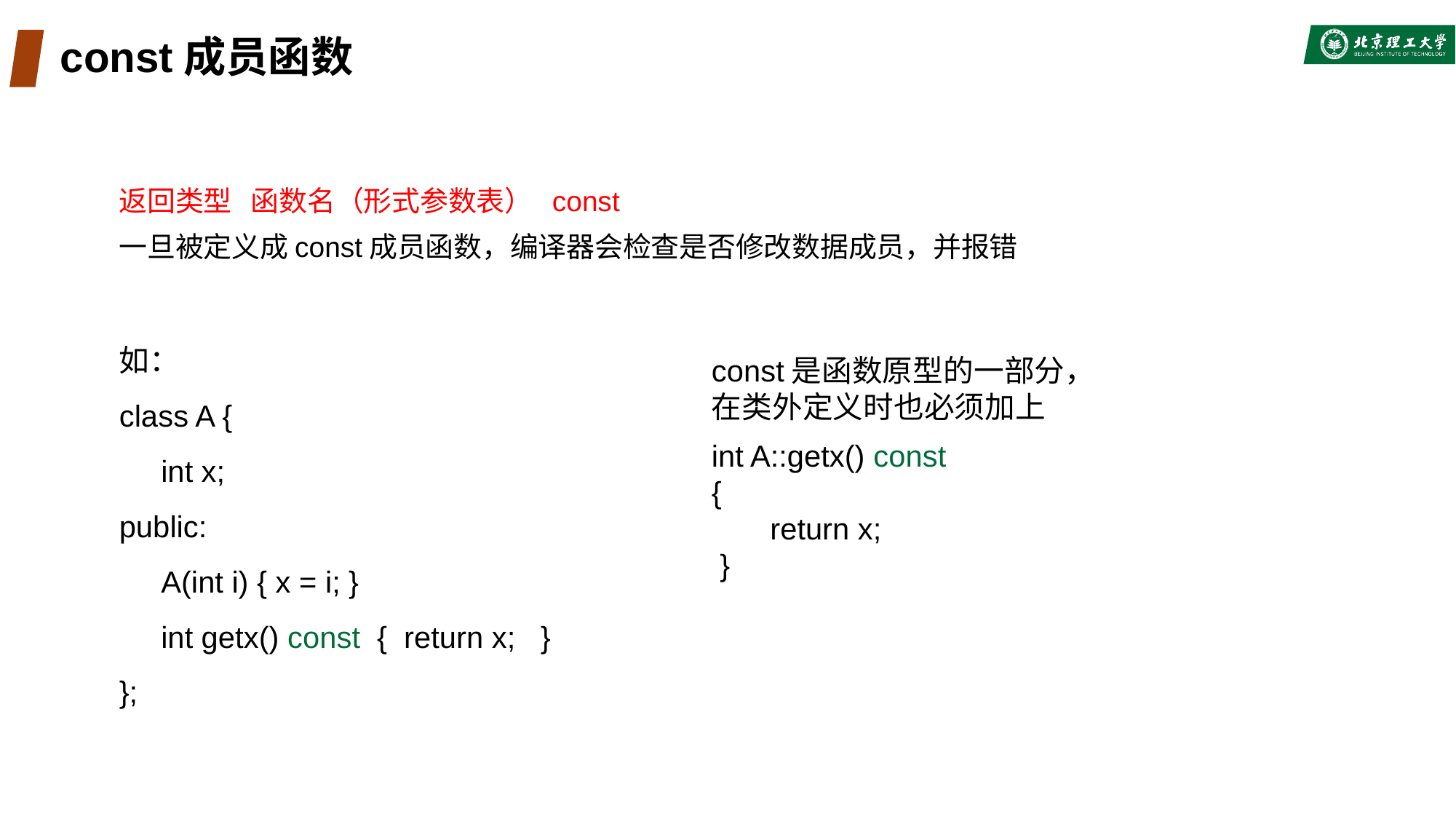

# const成员函数
格式
返回类型   函数名（形式参数表）  const
一旦被定义成const成员函数，编译器会检查是否修改数据成员，并报错
不修改数据成员的成员函数
如：
class A {
     int x;
public:
     A(int i) { x = i; }
     int getx() const  {  return x;   }
};
const是函数原型的一部分，在类外定义时也必须加上
int A::getx() const
{
       return x;
 }
建议不修改数据成员的成员函数都加上const！！！